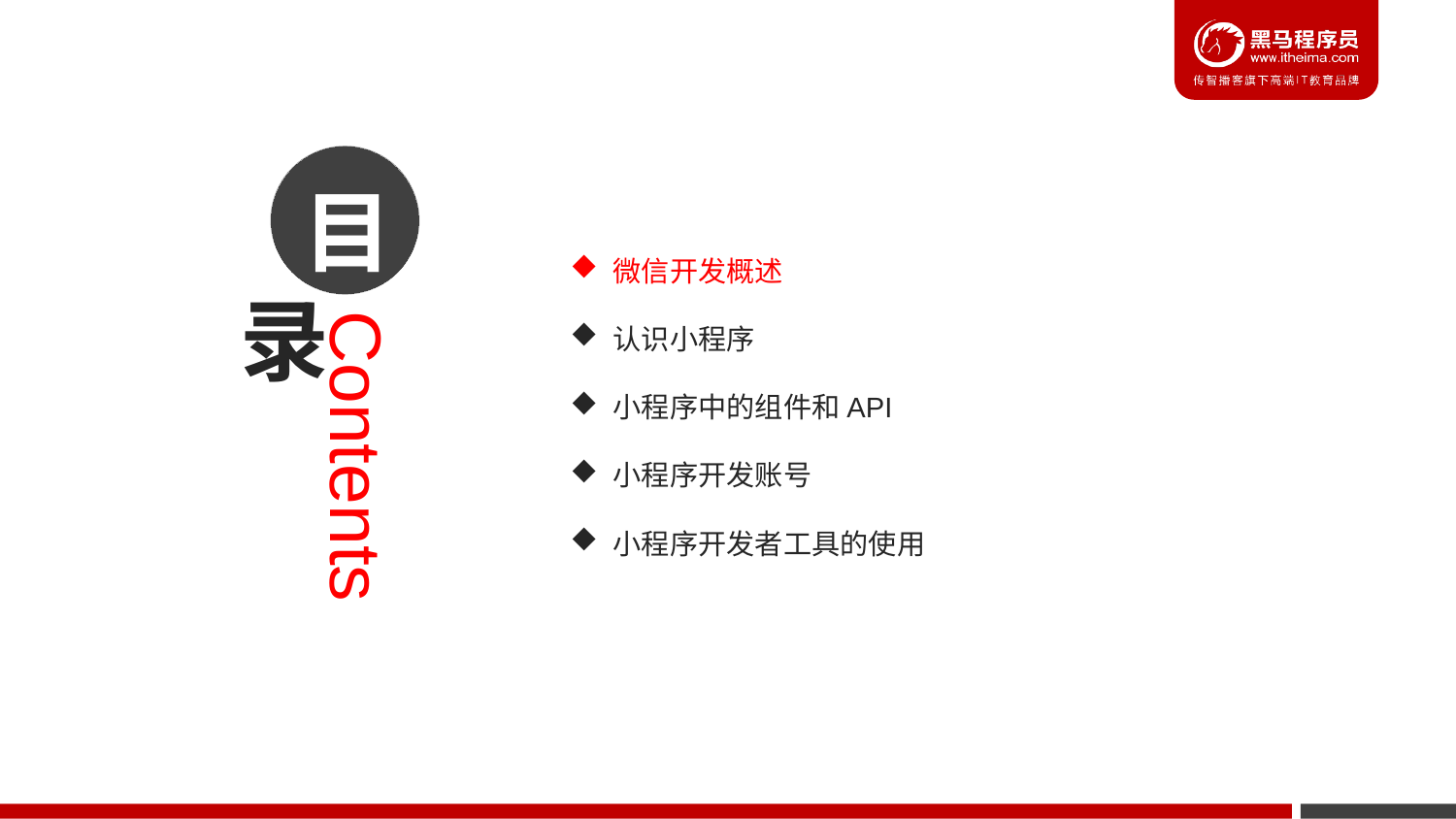

微信开发概述
认识小程序
小程序中的组件和API
小程序开发账号
小程序开发者工具的使用